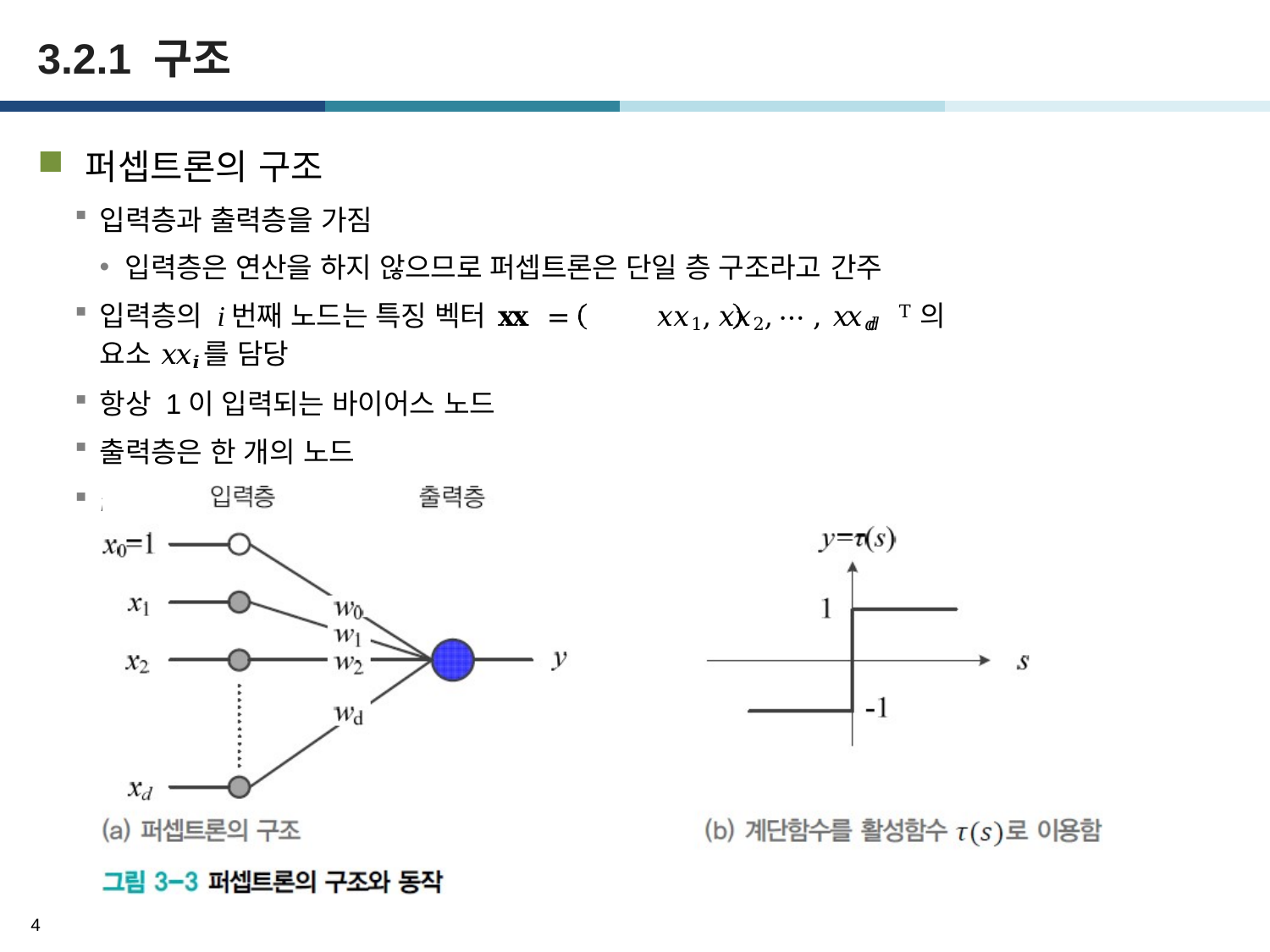

# 3.2.1 구조
퍼셉트론의 구조
입력층과 출력층을 가짐
입력층은 연산을 하지 않으므로 퍼셉트론은 단일 층 구조라고 간주
입력층의 i번째 노드는 특징 벡터 𝐱𝐱 =	𝑥𝑥1, 𝑥𝑥2, ⋯ , 𝑥𝑥𝑑𝑑 T의 요소 𝑥𝑥𝑖𝑖 를 담당
항상 1이 입력되는 바이어스 노드
출력층은 한 개의 노드
i번째 입력층 노드와 출력층을 연결하는 에지는 가중치 𝑤𝑤𝑖𝑖 를 가짐

4